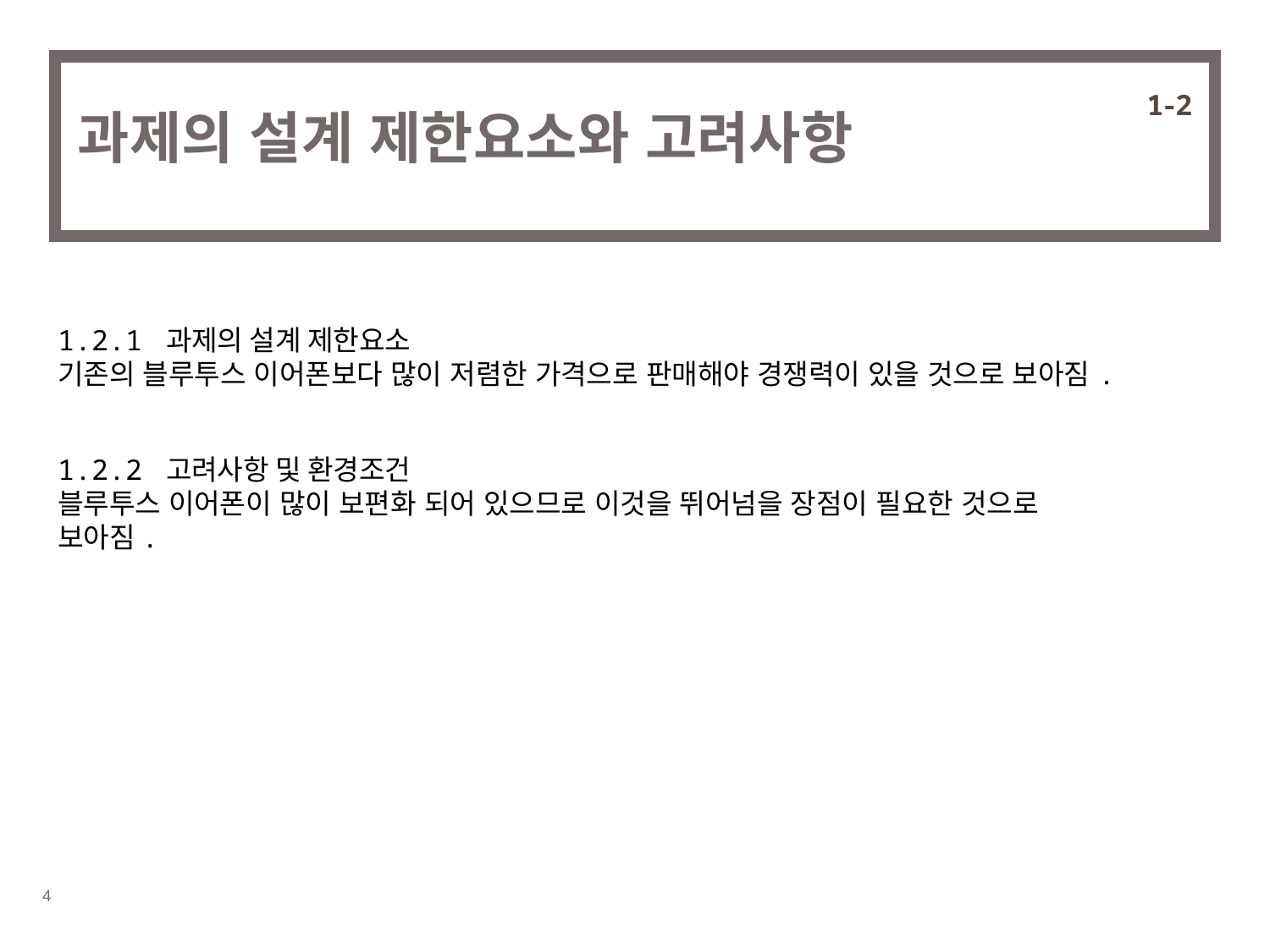

1-2

# 과제의 설계 제한요소와 고려사항
1.2.1 과제의 설계 제한요소
기존의 블루투스 이어폰보다 많이 저렴한 가격으로 판매해야 경쟁력이 있을 것으로 보아짐.
1.2.2 고려사항 및 환경조건
블루투스 이어폰이 많이 보편화 되어 있으므로 이것을 뛰어넘을 장점이 필요한 것으로 보아짐.